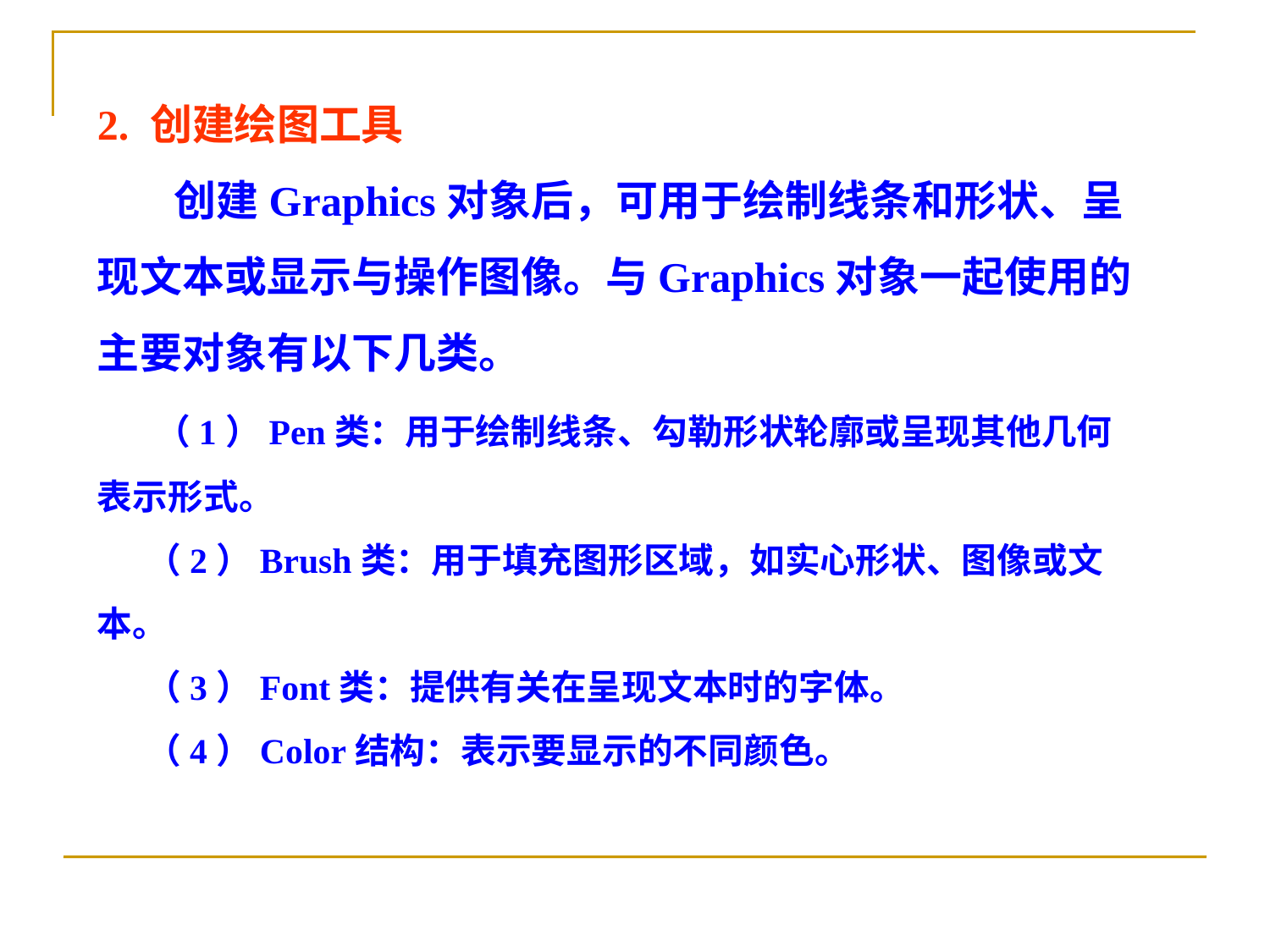

2. 创建绘图工具
       创建Graphics对象后，可用于绘制线条和形状、呈现文本或显示与操作图像。与Graphics对象一起使用的主要对象有以下几类。
     （1）Pen类：用于绘制线条、勾勒形状轮廓或呈现其他几何表示形式。
     （2）Brush类：用于填充图形区域，如实心形状、图像或文本。
     （3）Font类：提供有关在呈现文本时的字体。
     （4）Color结构：表示要显示的不同颜色。